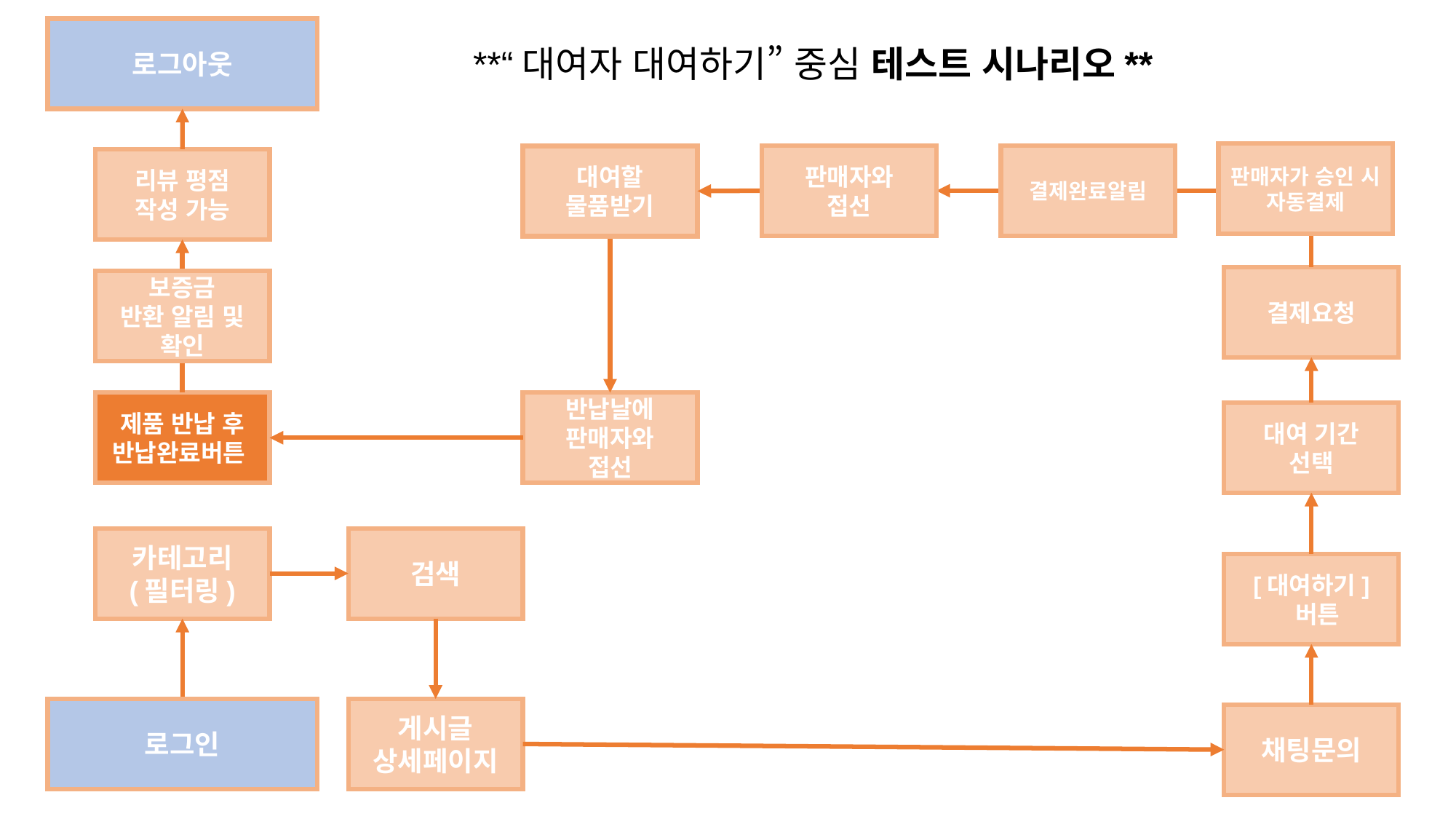

로그아웃
# **“대여자 대여하기” 중심 테스트 시나리오**
판매자가 승인 시 자동결제
결제완료알림
판매자와
접선
대여할 물품받기
리뷰 평점
작성 가능
결제요청
보증금
반환 알림 및 확인
제품 반납 후 반납완료버튼
반납날에
판매자와
접선
대여 기간
선택
검색
카테고리
(필터링)
[대여하기]
 버튼
로그인
게시글 상세페이지
채팅문의